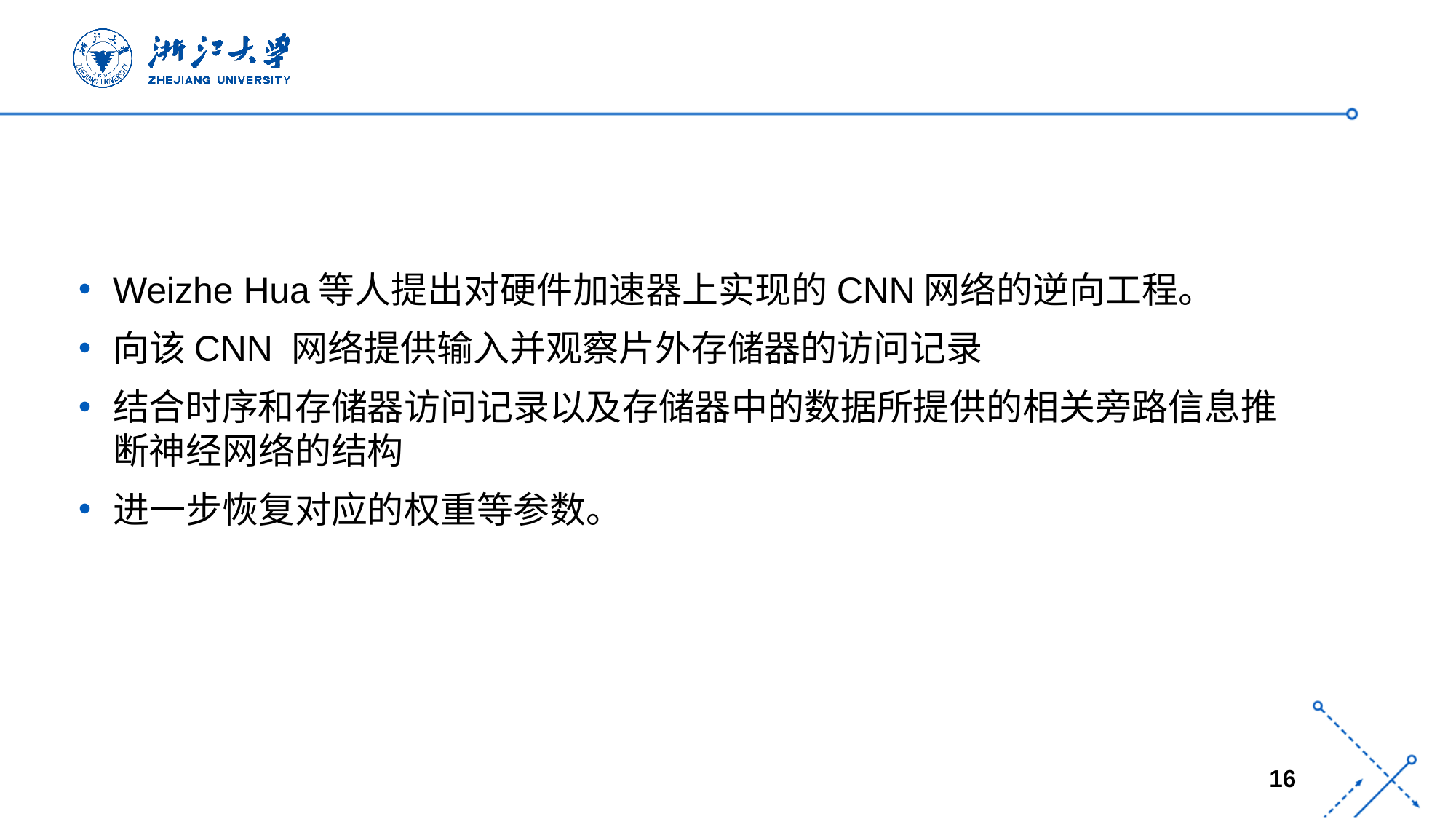

#
Weizhe Hua等人提出对硬件加速器上实现的CNN网络的逆向工程。
向该CNN 网络提供输入并观察片外存储器的访问记录
结合时序和存储器访问记录以及存储器中的数据所提供的相关旁路信息推断神经网络的结构
进一步恢复对应的权重等参数。